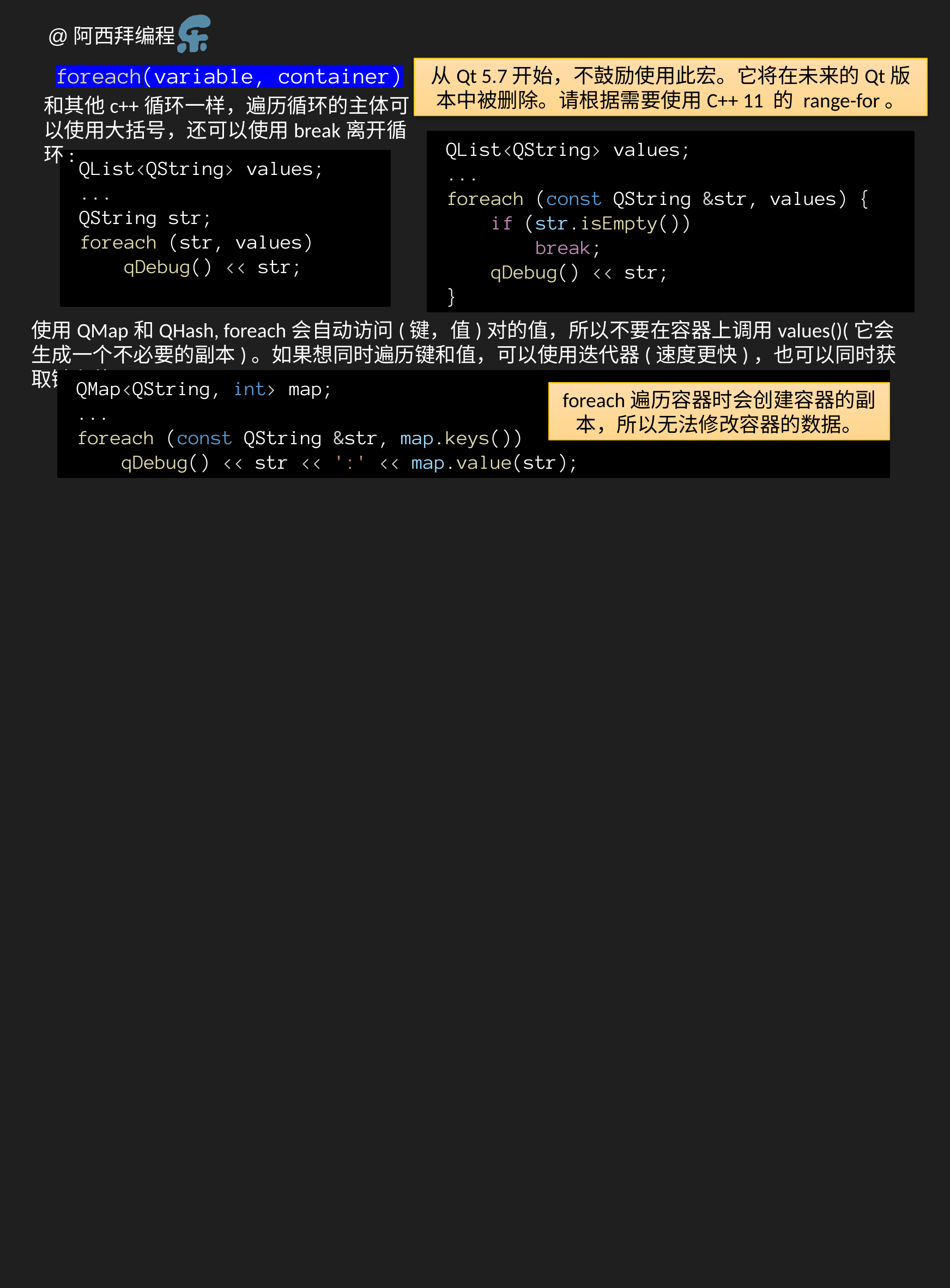

foreach(variable, container)
从Qt 5.7开始，不鼓励使用此宏。它将在未来的Qt版本中被删除。请根据需要使用C++ 11 的 range-for。
和其他c++循环一样，遍历循环的主体可以使用大括号，还可以使用break离开循环:
 QList<QString> values;
 ...
 foreach (const QString &str, values) {
     if (str.isEmpty())
         break;
     qDebug() << str;
 }
 QList<QString> values;
 ...
 QString str;
 foreach (str, values)
     qDebug() << str;

使用QMap和QHash, foreach会自动访问(键，值)对的值，所以不要在容器上调用values()(它会生成一个不必要的副本)。如果想同时遍历键和值，可以使用迭代器(速度更快)，也可以同时获取键和值:
 QMap<QString, int> map;
 ...
 foreach (const QString &str, map.keys())
     qDebug() << str << ':' << map.value(str);
foreach遍历容器时会创建容器的副本，所以无法修改容器的数据。